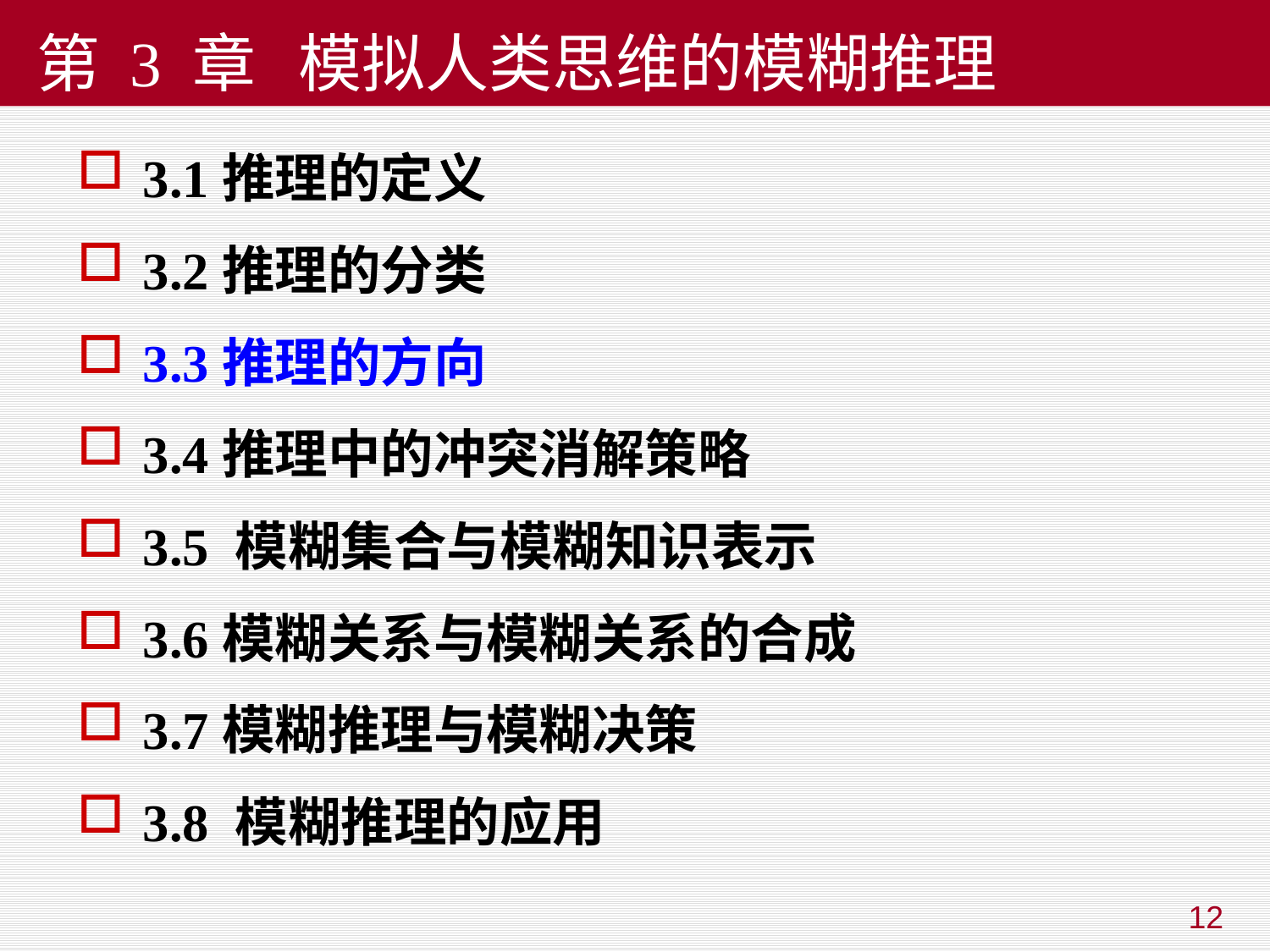

# 第 3 章   模拟人类思维的模糊推理
3.1推理的定义
3.2推理的分类
3.3推理的方向
3.4推理中的冲突消解策略
3.5 模糊集合与模糊知识表示
3.6模糊关系与模糊关系的合成
3.7模糊推理与模糊决策
3.8 模糊推理的应用
12